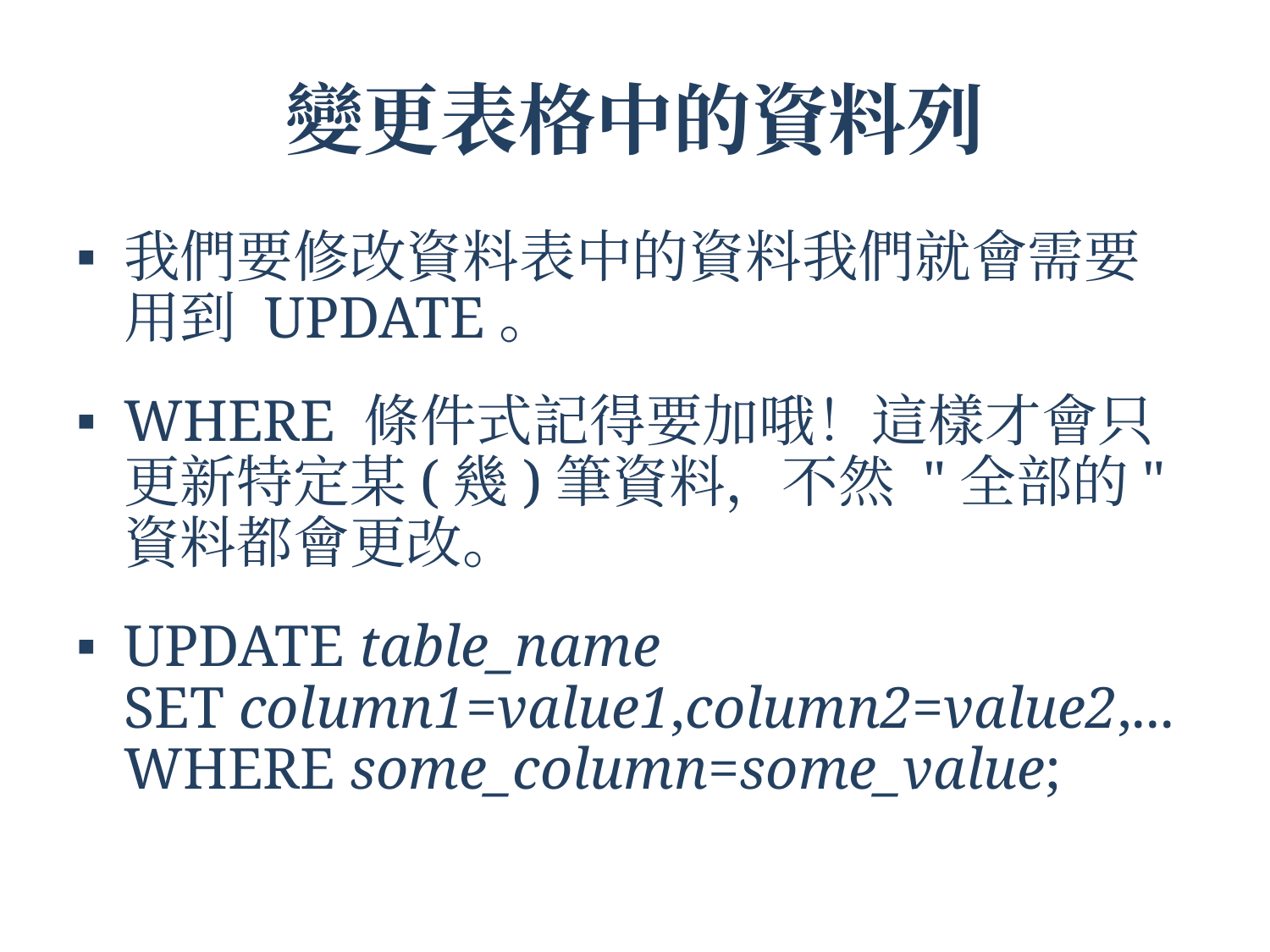

# 變更表格中的資料列
我們要修改資料表中的資料我們就會需要用到 UPDATE。
WHERE 條件式記得要加哦！這樣才會只更新特定某(幾)筆資料，不然 "全部的" 資料都會更改。
UPDATE table_name
SET column1=value1,column2=value2,...
WHERE some_column=some_value;